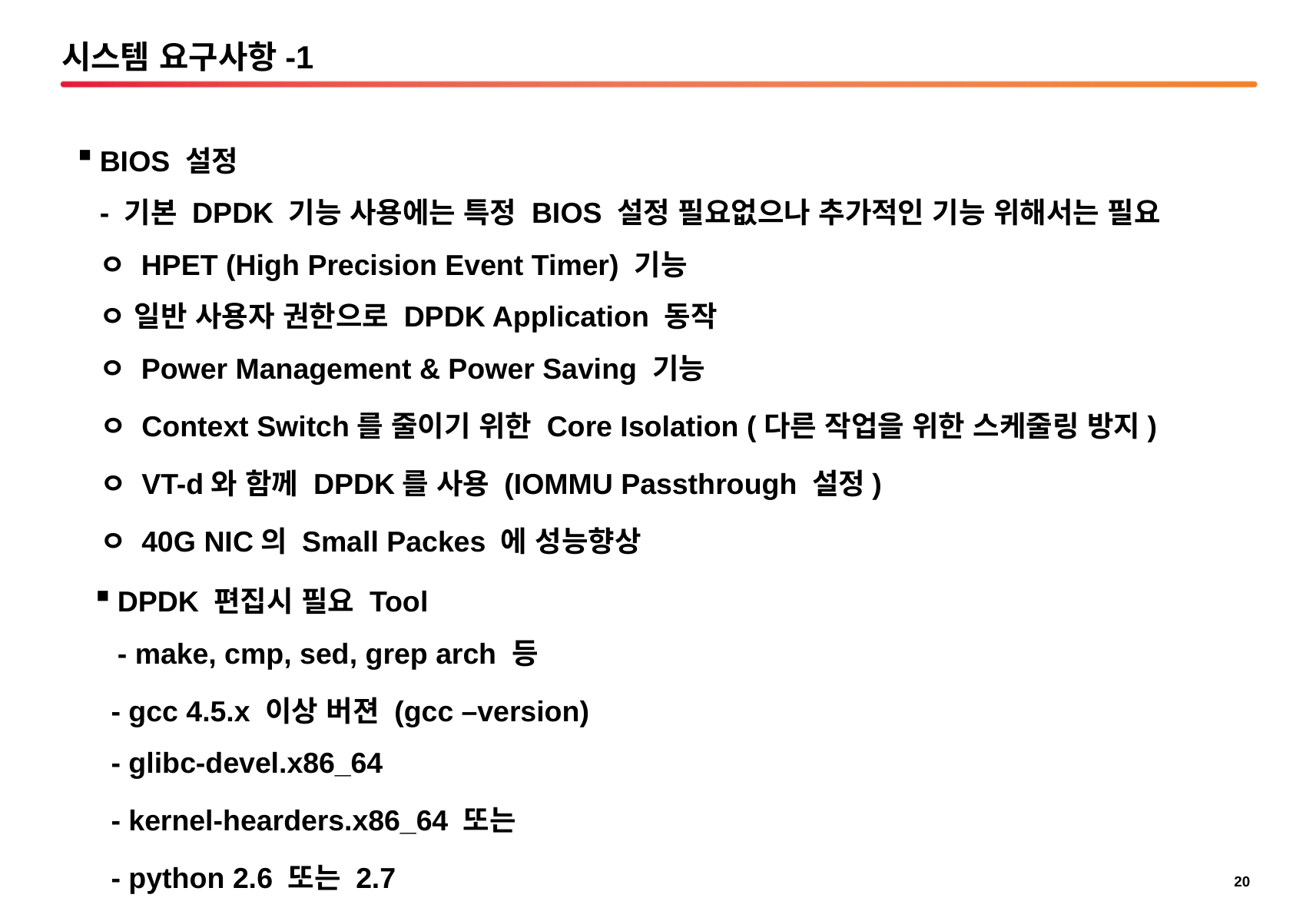

# 시스템 요구사항-1
BIOS 설정
- 기본 DPDK 기능 사용에는 특정 BIOS 설정 필요없으나 추가적인 기능 위해서는 필요
ㅇ HPET (High Precision Event Timer) 기능
ㅇ 일반 사용자 권한으로 DPDK Application 동작
ㅇ Power Management & Power Saving 기능
  ㅇ Context Switch를 줄이기 위한 Core Isolation (다른 작업을 위한 스케줄링 방지)
  ㅇ VT-d와 함께 DPDK를 사용 (IOMMU Passthrough 설정)
  ㅇ 40G NIC의 Small Packes 에 성능향상
DPDK 편집시 필요 Tool
- make, cmp, sed, grep arch 등
  - gcc 4.5.x 이상 버젼 (gcc –version)
  - glibc-devel.x86_64
  - kernel-hearders.x86_64 또는
  - python 2.6 또는 2.7